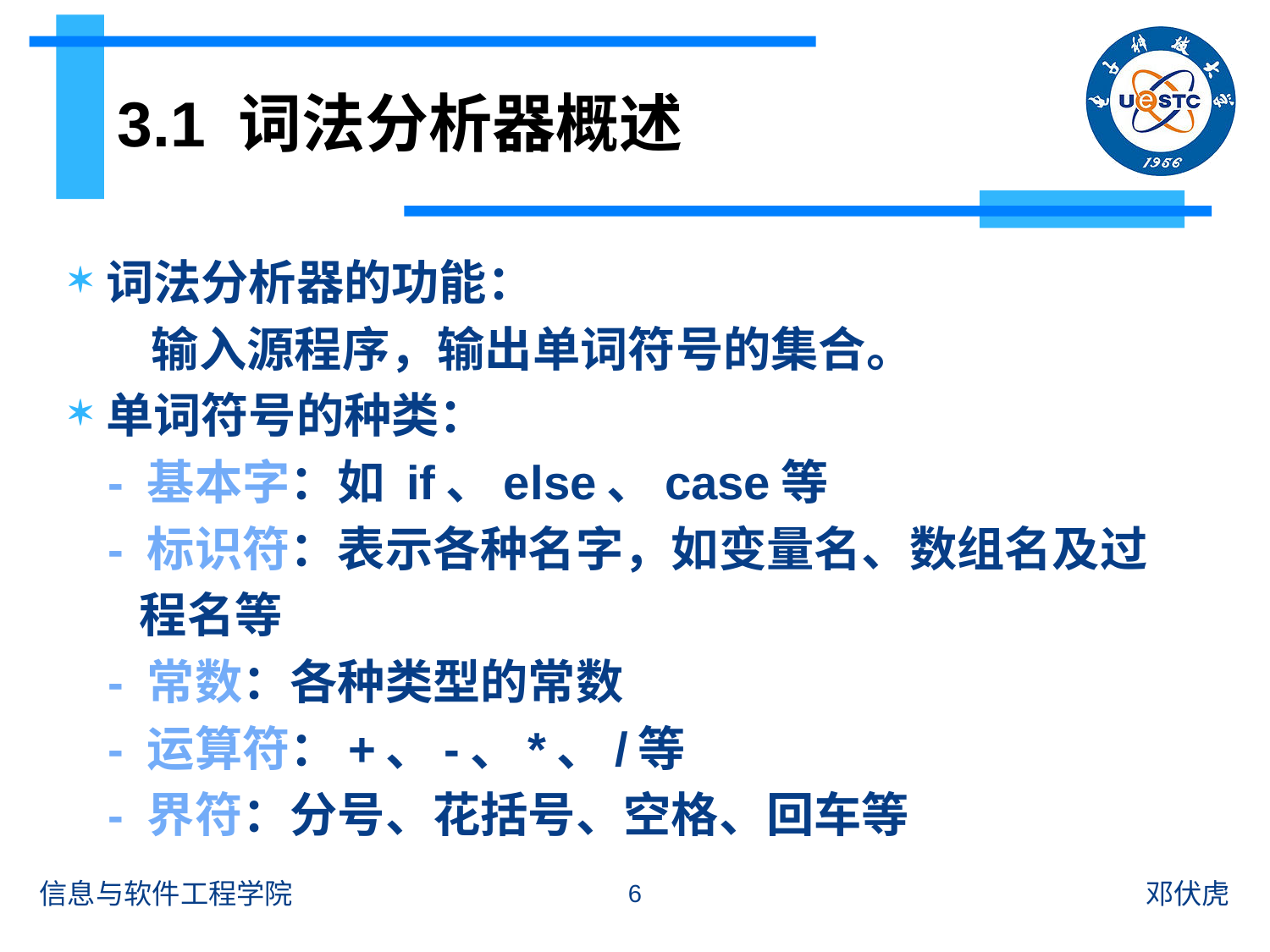

# 3.1 词法分析器概述
词法分析器的功能：
输入源程序，输出单词符号的集合。
单词符号的种类：
- 基本字：如 if、else、case等
- 标识符：表示各种名字，如变量名、数组名及过
		  程名等
- 常数：各种类型的常数
- 运算符：+、-、*、/等
- 界符：分号、花括号、空格、回车等

6
信息与软件工程学院
邓伏虎